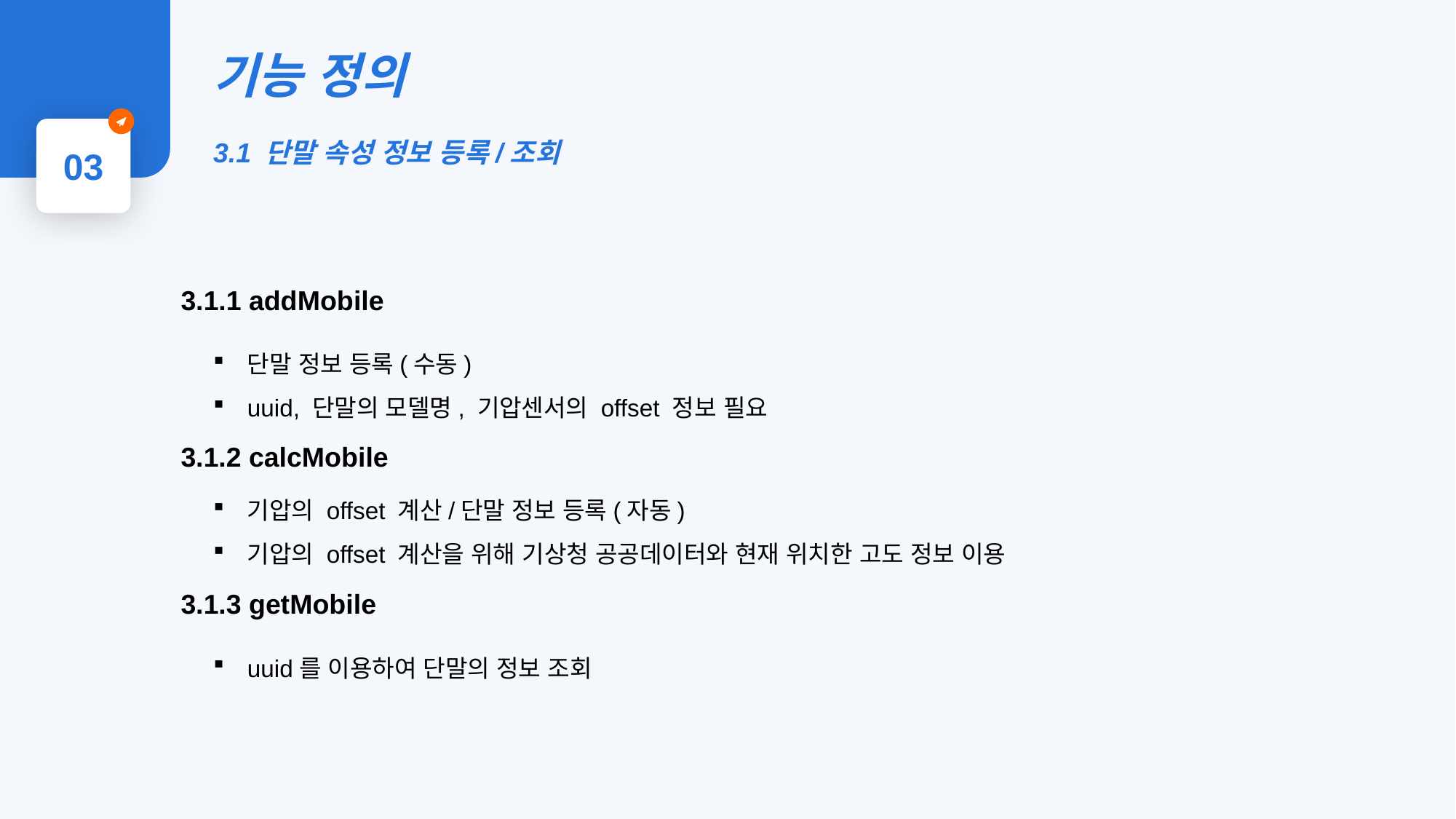

기능 정의
3.1 단말 속성 정보 등록/조회

03
3.1.1 addMobile
단말 정보 등록(수동)
uuid, 단말의 모델명, 기압센서의 offset 정보 필요
3.1.2 calcMobile
기압의 offset 계산/단말 정보 등록(자동)
기압의 offset 계산을 위해 기상청 공공데이터와 현재 위치한 고도 정보 이용
3.1.3 getMobile
uuid를 이용하여 단말의 정보 조회